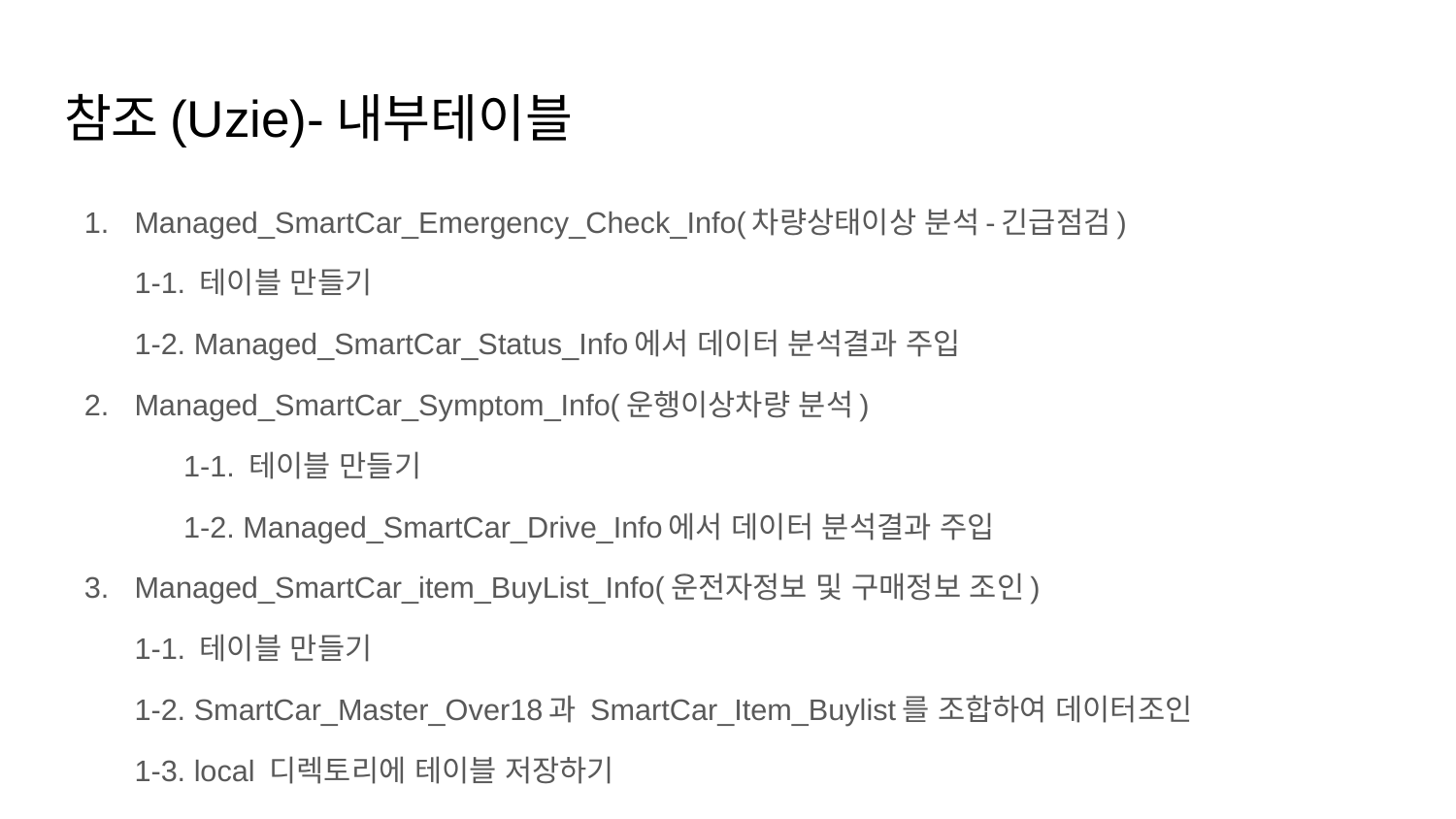

# 참조(Uzie)-내부테이블
Managed_SmartCar_Emergency_Check_Info(차량상태이상 분석-긴급점검)
1-1. 테이블 만들기
1-2. Managed_SmartCar_Status_Info에서 데이터 분석결과 주입
Managed_SmartCar_Symptom_Info(운행이상차량 분석)
	1-1. 테이블 만들기
	1-2. Managed_SmartCar_Drive_Info에서 데이터 분석결과 주입
Managed_SmartCar_item_BuyList_Info(운전자정보 및 구매정보 조인)
1-1. 테이블 만들기
1-2. SmartCar_Master_Over18과 SmartCar_Item_Buylist를 조합하여 데이터조인
1-3. local 디렉토리에 테이블 저장하기